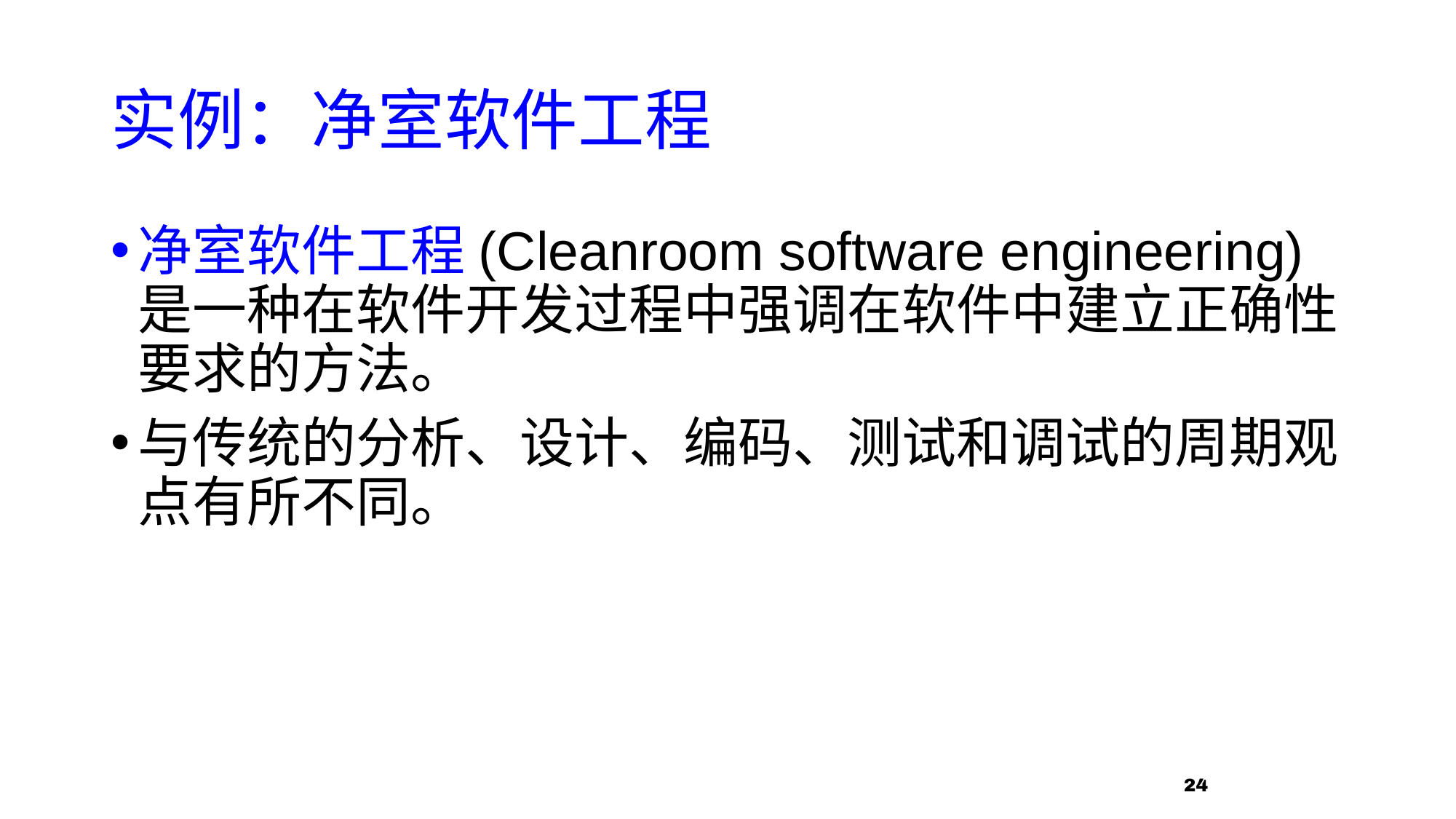

实例：净室软件工程
净室软件工程(Cleanroom software engineering)是一种在软件开发过程中强调在软件中建立正确性要求的方法。
与传统的分析、设计、编码、测试和调试的周期观点有所不同。
24